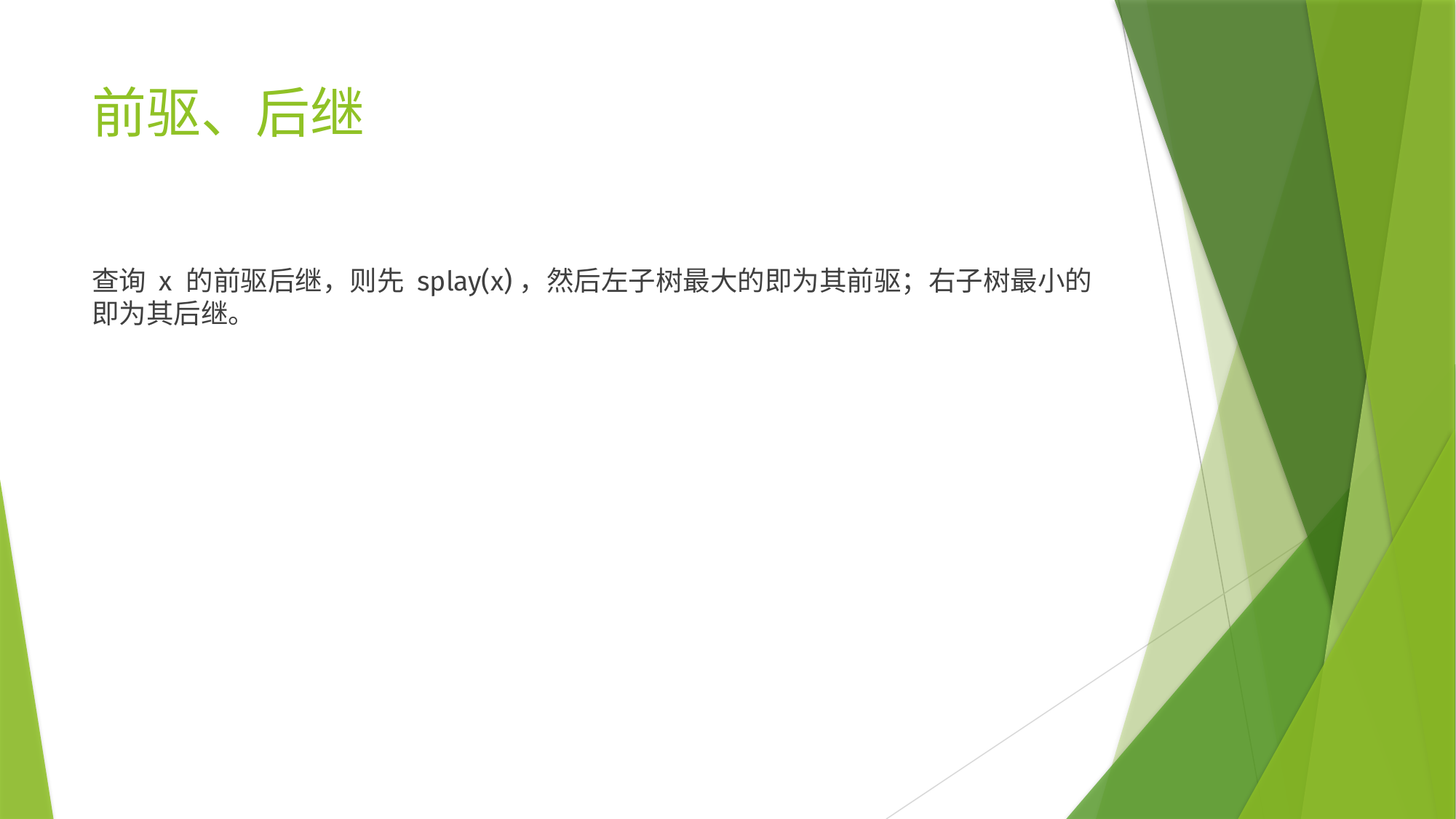

# 前驱、后继
查询 x 的前驱后继，则先 splay(x)，然后左子树最大的即为其前驱；右子树最小的即为其后继。